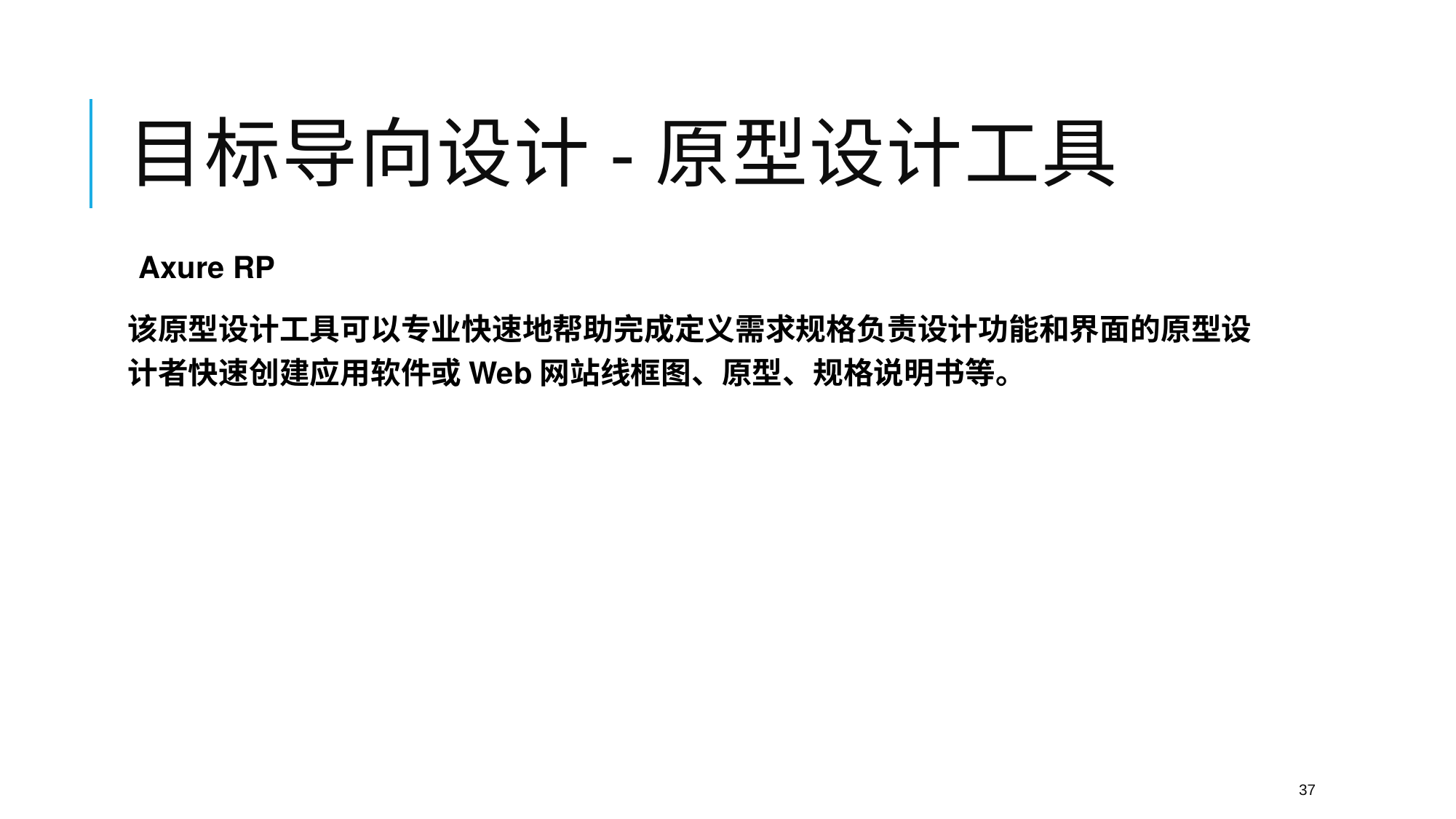

37
# 目标导向设计-原型设计工具
Axure RP
该原型设计工具可以专业快速地帮助完成定义需求规格负责设计功能和界面的原型设计者快速创建应用软件或Web网站线框图、原型、规格说明书等。